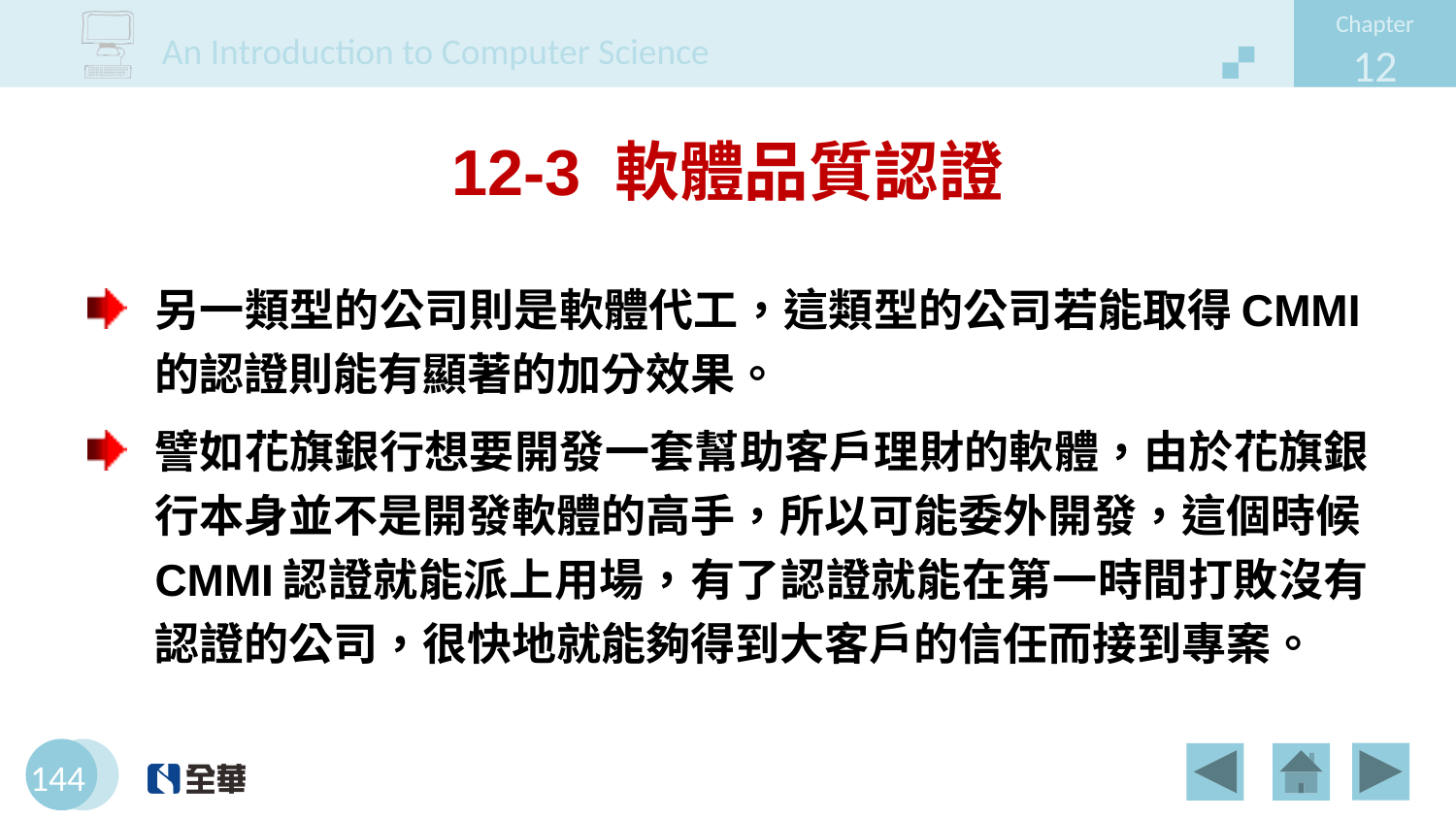

# 12-3 軟體品質認證
另一類型的公司則是軟體代工，這類型的公司若能取得CMMI的認證則能有顯著的加分效果。
譬如花旗銀行想要開發一套幫助客戶理財的軟體，由於花旗銀行本身並不是開發軟體的高手，所以可能委外開發，這個時候CMMI認證就能派上用場，有了認證就能在第一時間打敗沒有認證的公司，很快地就能夠得到大客戶的信任而接到專案。